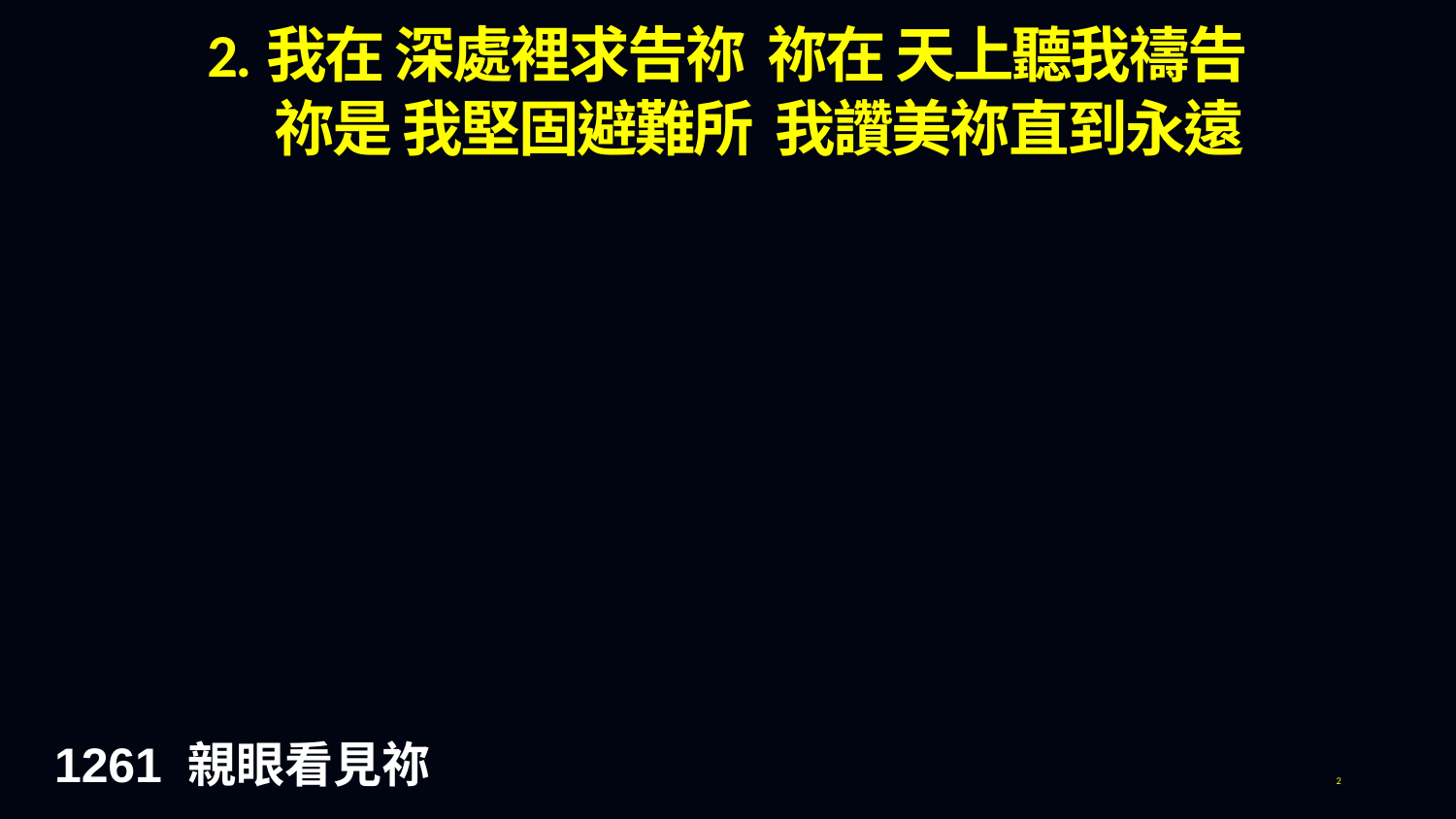

2.我在 深處裡求告祢  祢在 天上聽我禱告
    祢是 我堅固避難所  我讚美祢直到永遠

1261 親眼看見祢
2